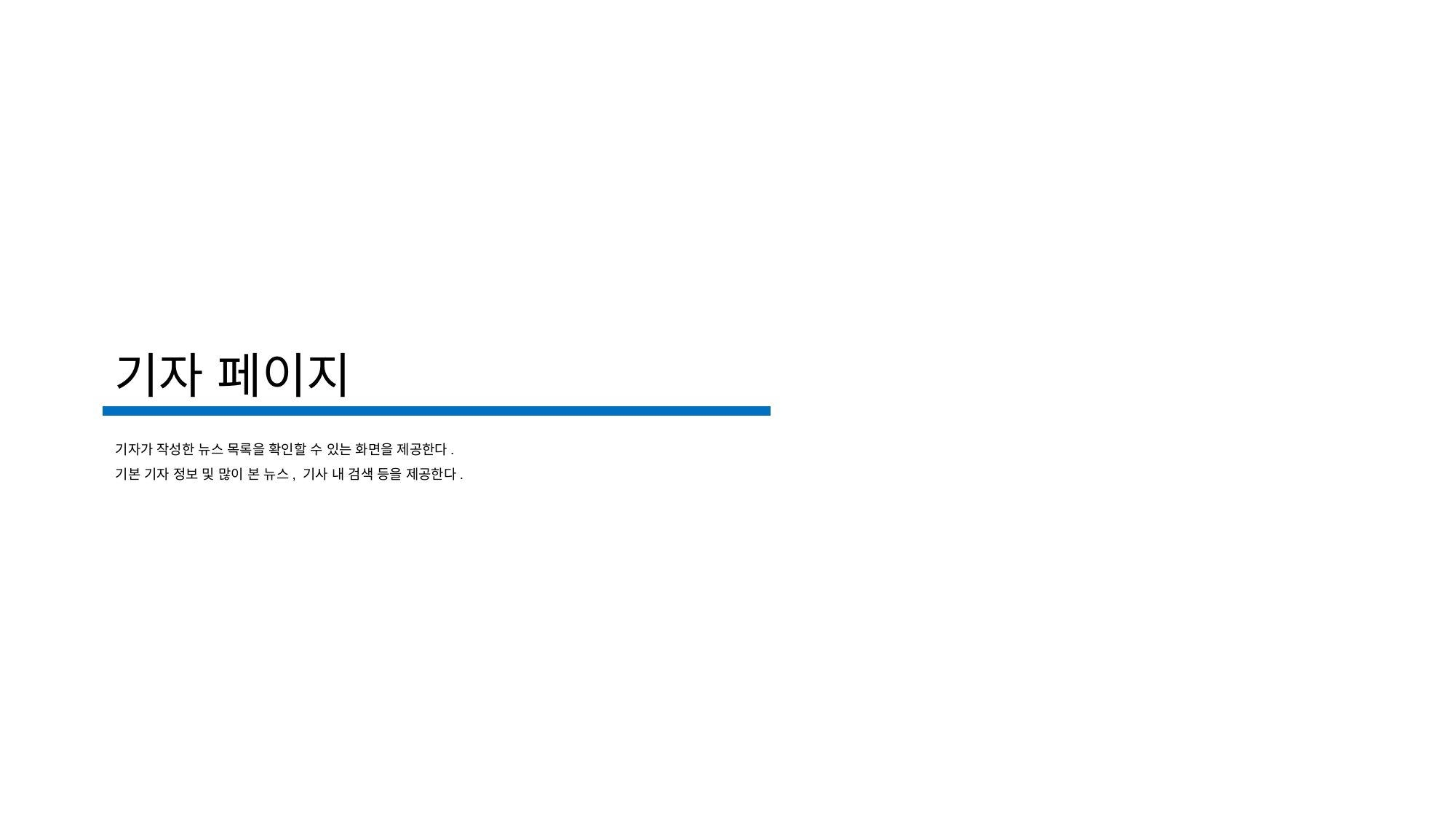

# 기자 페이지
기자가 작성한 뉴스 목록을 확인할 수 있는 화면을 제공한다.
기본 기자 정보 및 많이 본 뉴스, 기사 내 검색 등을 제공한다.